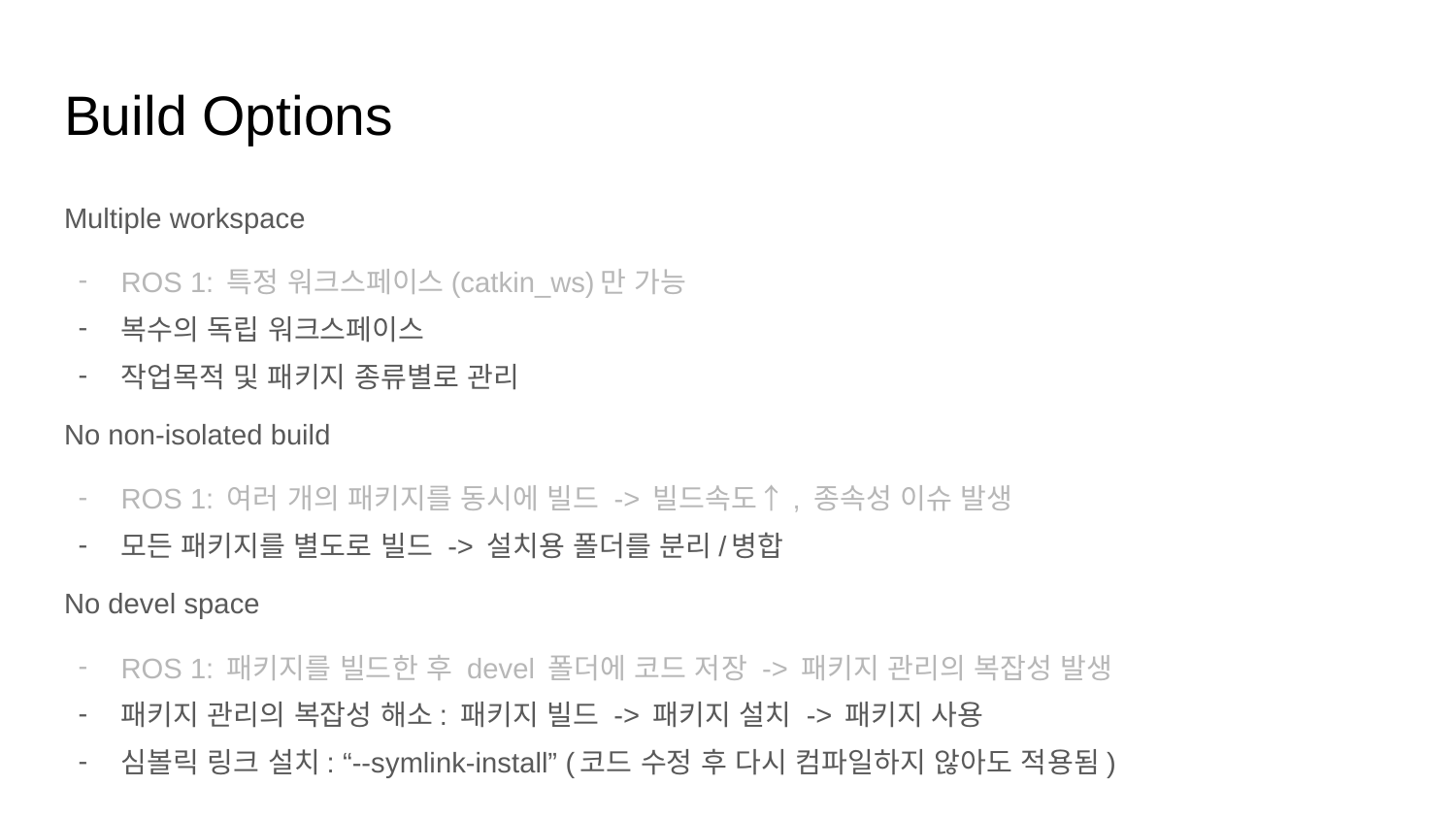

# Build Options
Multiple workspace
ROS 1: 특정 워크스페이스(catkin_ws)만 가능
복수의 독립 워크스페이스
작업목적 및 패키지 종류별로 관리
No non-isolated build
ROS 1: 여러 개의 패키지를 동시에 빌드 -> 빌드속도↑, 종속성 이슈 발생
모든 패키지를 별도로 빌드 -> 설치용 폴더를 분리/병합
No devel space
ROS 1: 패키지를 빌드한 후 devel 폴더에 코드 저장 -> 패키지 관리의 복잡성 발생
패키지 관리의 복잡성 해소: 패키지 빌드 -> 패키지 설치 -> 패키지 사용
심볼릭 링크 설치: “--symlink-install” (코드 수정 후 다시 컴파일하지 않아도 적용됨)